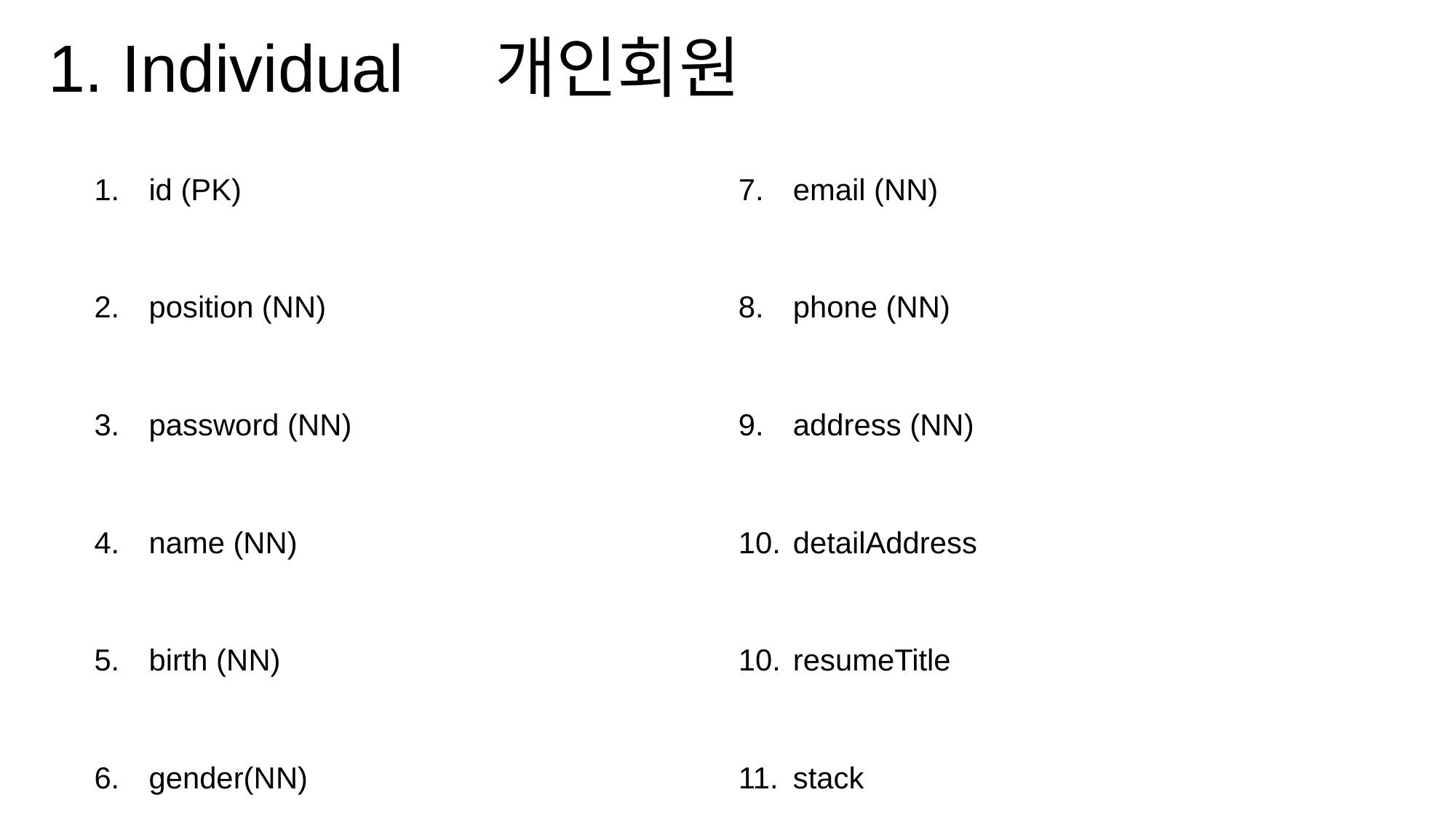

# 1. Individual    개인회원
email (NN)

phone (NN)

address (NN)

detailAddress

resumeTitle

stack

id (PK)

position (NN)

password (NN)

name (NN)

birth (NN)

gender(NN)